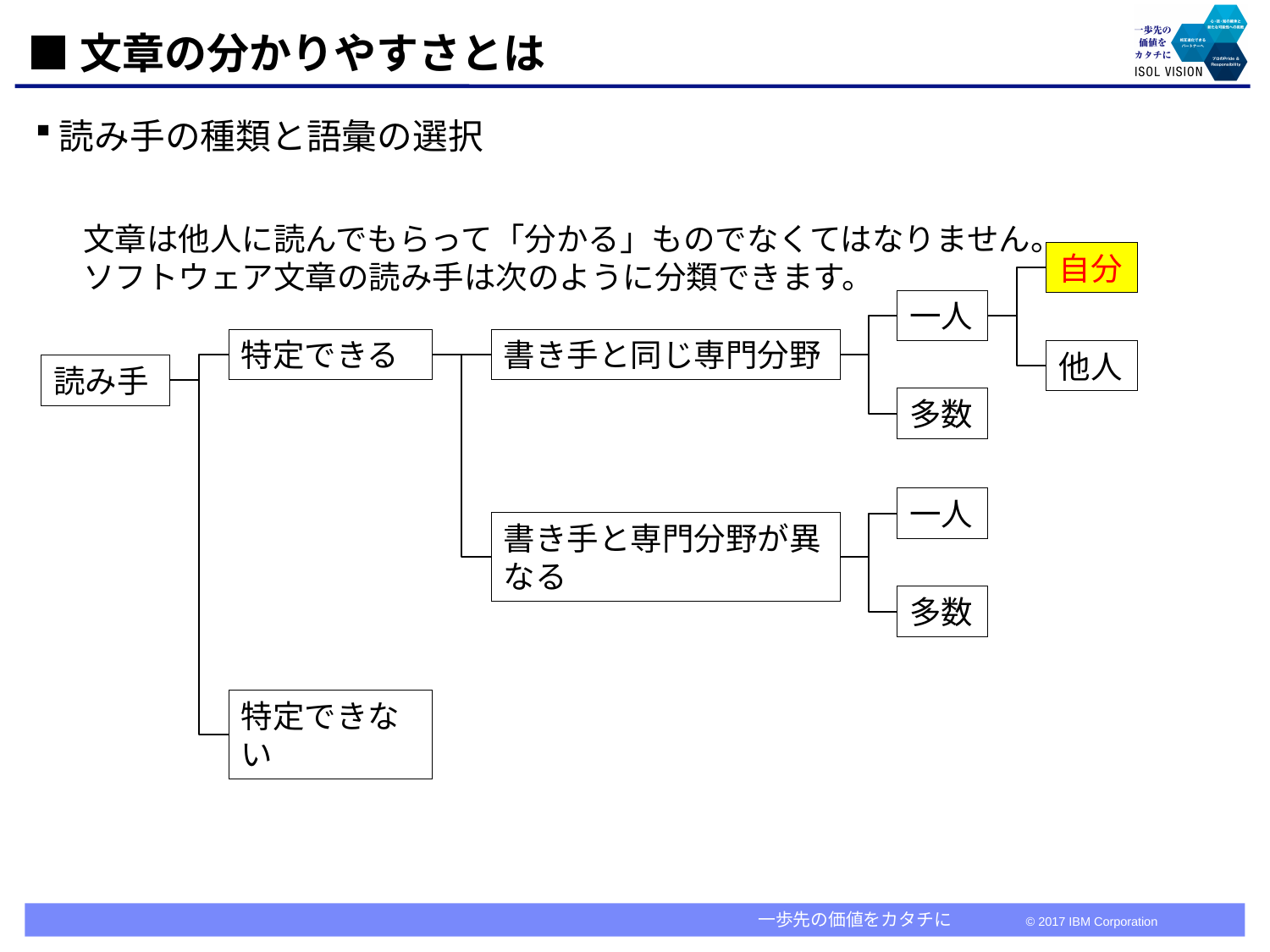

# ■文章の分かりやすさとは
読み手の種類と語彙の選択

文章は他人に読んでもらって「分かる」ものでなくてはなりません。
ソフトウェア文章の読み手は次のように分類できます。

自分
一人
特定できる
書き手と同じ専門分野
他人
読み手
多数
一人
書き手と専門分野が異なる
多数
特定できない